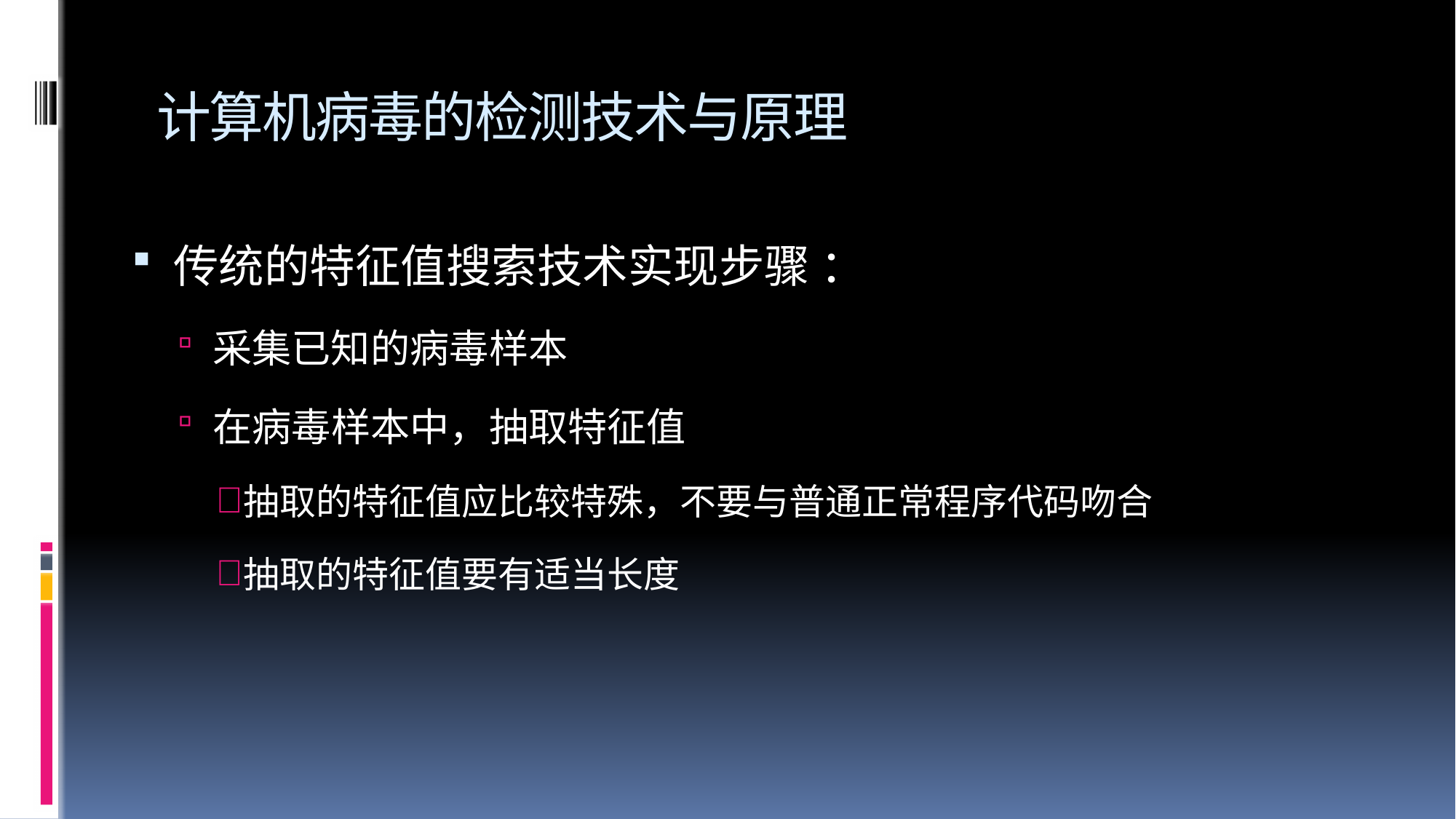

# 计算机病毒的检测技术与原理
传统的特征值搜索技术实现步骤 ：
采集已知的病毒样本
在病毒样本中，抽取特征值
抽取的特征值应比较特殊，不要与普通正常程序代码吻合
抽取的特征值要有适当长度